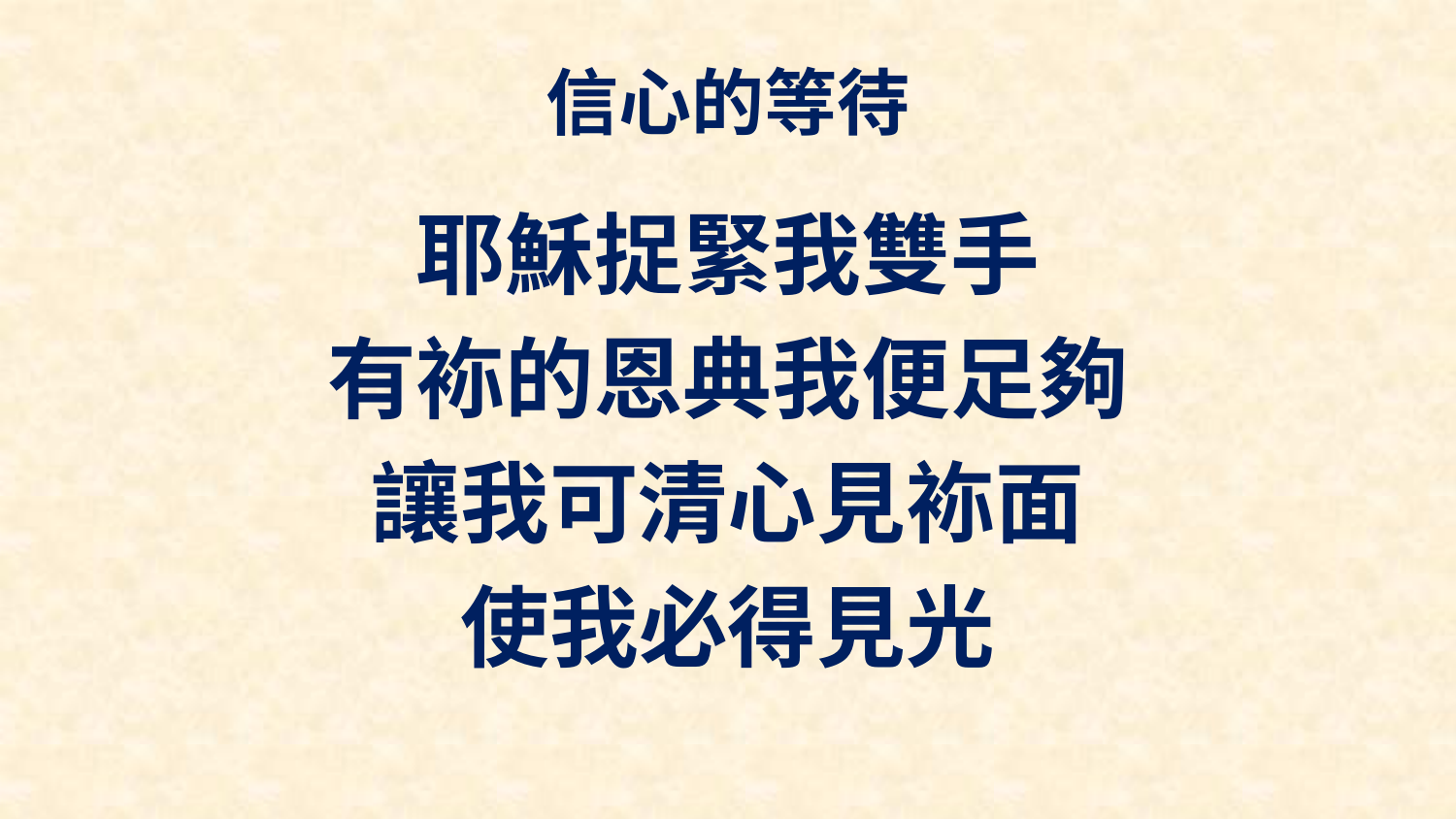

# 信心的等待
耶穌捉緊我雙手
有袮的恩典我便足夠
讓我可清心見袮面
使我必得見光